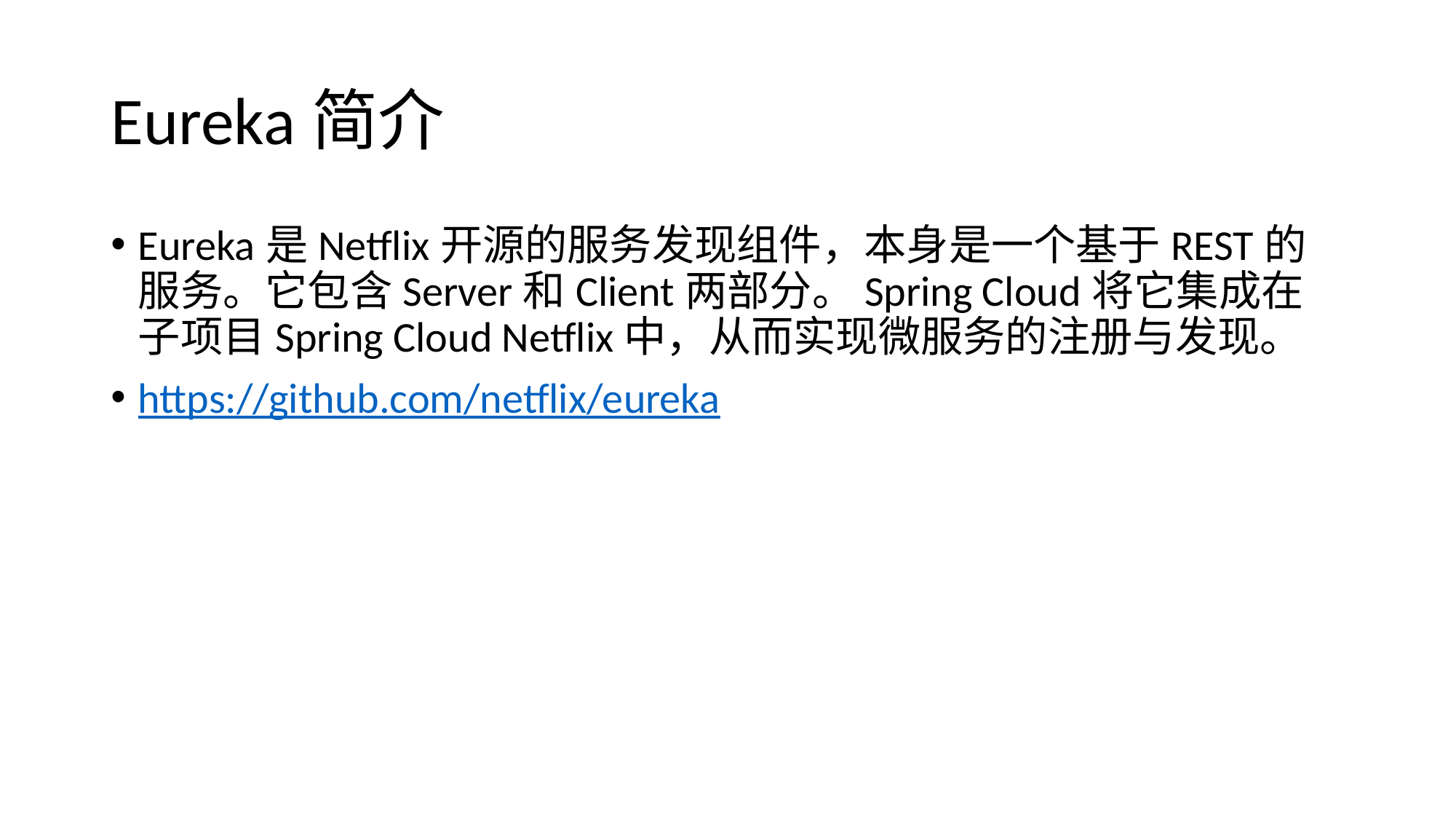

# Eureka简介
Eureka是Netflix开源的服务发现组件，本身是一个基于REST的服务。它包含Server和Client两部分。Spring Cloud将它集成在子项目Spring Cloud Netflix中，从而实现微服务的注册与发现。
https://github.com/netflix/eureka